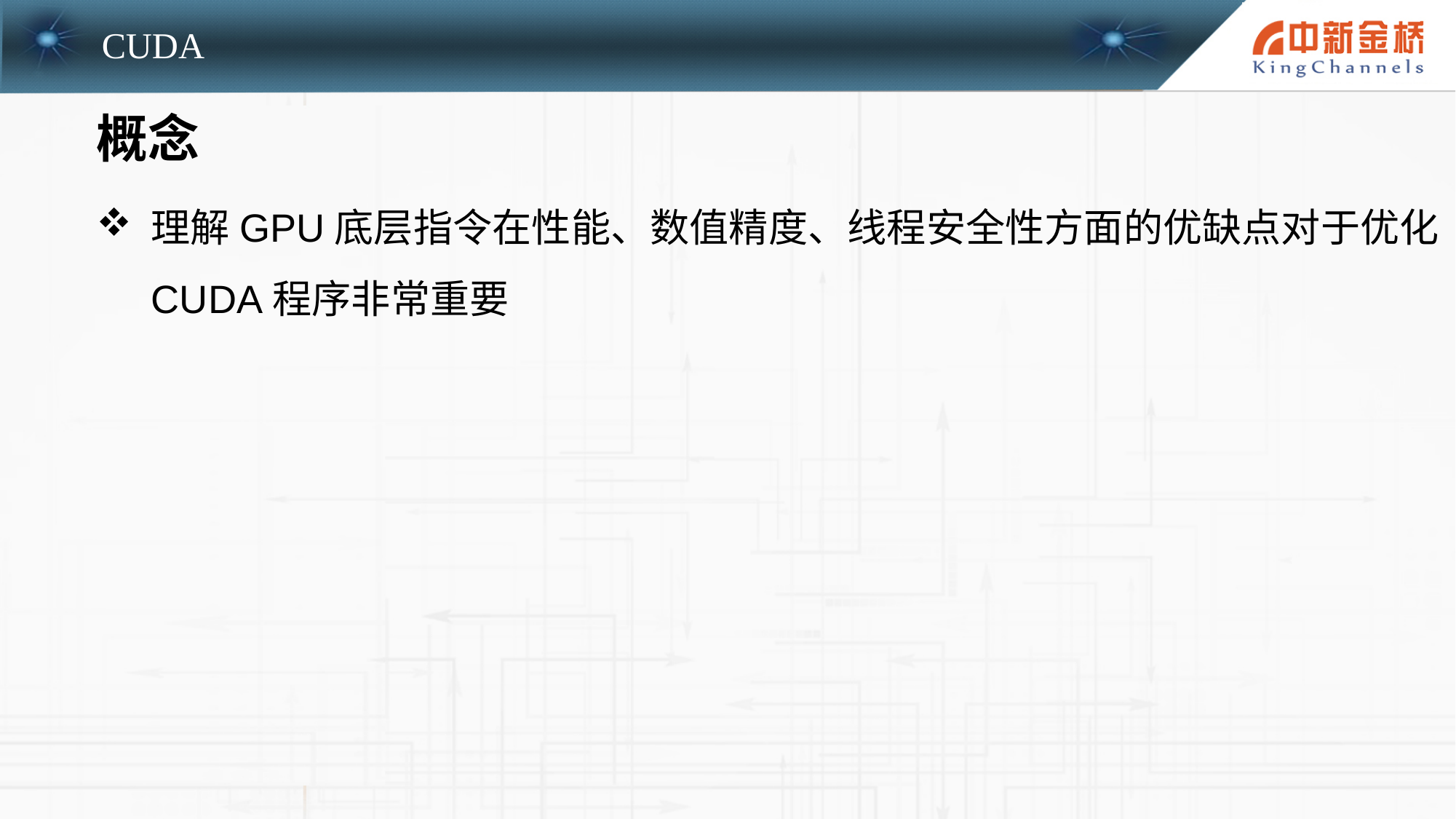

概念
理解GPU底层指令在性能、数值精度、线程安全性方面的优缺点对于优化CUDA程序非常重要